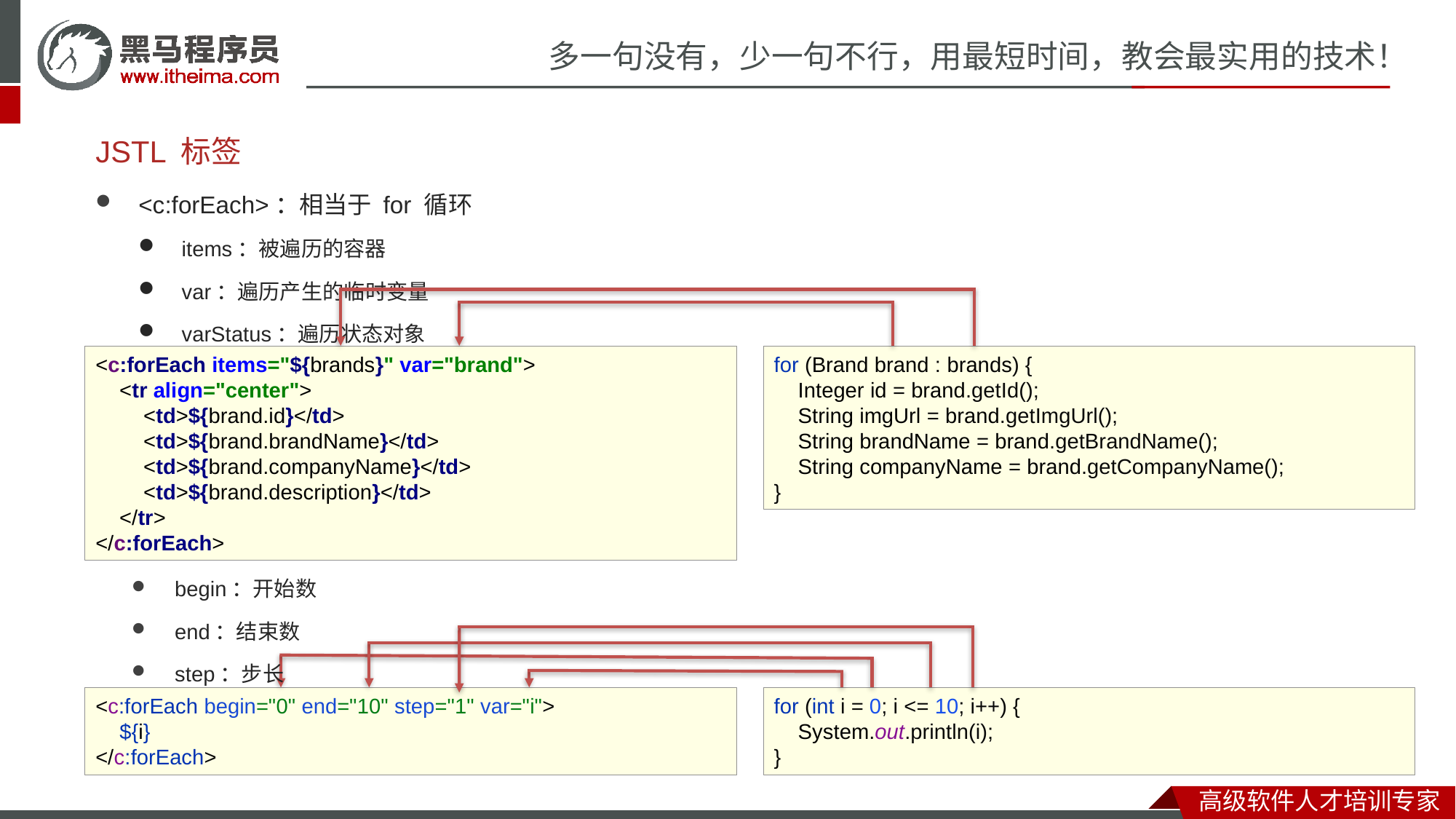

# JSTL 标签
<c:forEach>：相当于 for 循环
items：被遍历的容器
var：遍历产生的临时变量
varStatus：遍历状态对象
<c:forEach items="${brands}" var="brand">
    <tr align="center">
        <td>${brand.id}</td>
        <td>${brand.brandName}</td>
        <td>${brand.companyName}</td>
        <td>${brand.description}</td>
    </tr>
</c:forEach>
for (Brand brand : brands) {
    Integer id = brand.getId();
    String imgUrl = brand.getImgUrl();
    String brandName = brand.getBrandName();
    String companyName = brand.getCompanyName();
}
begin：开始数
end：结束数
step：步长
<c:forEach begin="0" end="10" step="1" var="i">
    ${i}
</c:forEach>
for (int i = 0; i <= 10; i++) {
    System.out.println(i);
}